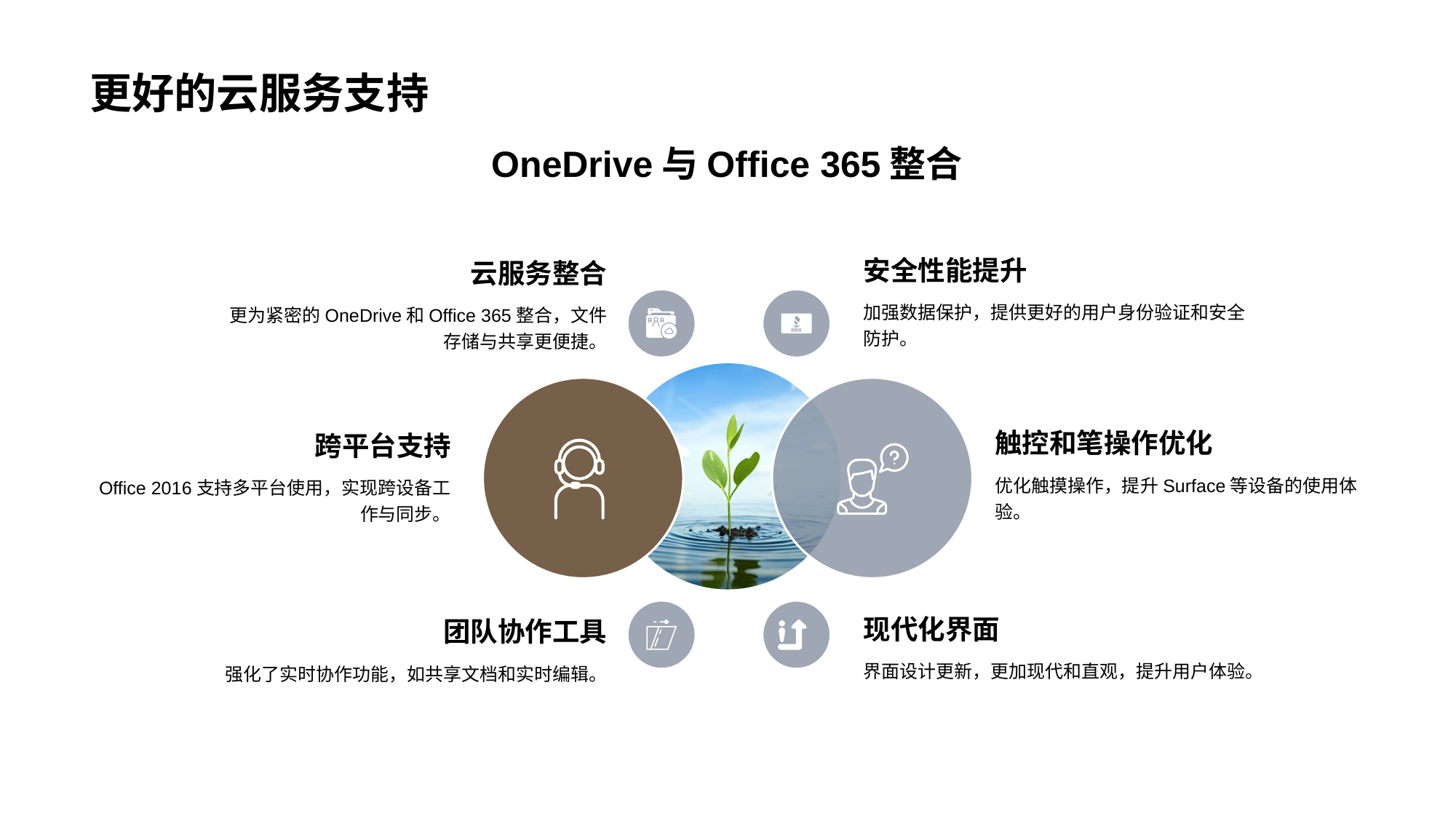

# 更好的云服务支持
OneDrive与Office 365整合
安全性能提升

加强数据保护，提供更好的用户身份验证和安全防护。

云服务整合

更为紧密的OneDrive和Office 365整合，文件存储与共享更便捷。

跨平台支持

Office 2016支持多平台使用，实现跨设备工作与同步。

触控和笔操作优化

优化触摸操作，提升Surface等设备的使用体验。
现代化界面

界面设计更新，更加现代和直观，提升用户体验。
团队协作工具

强化了实时协作功能，如共享文档和实时编辑。